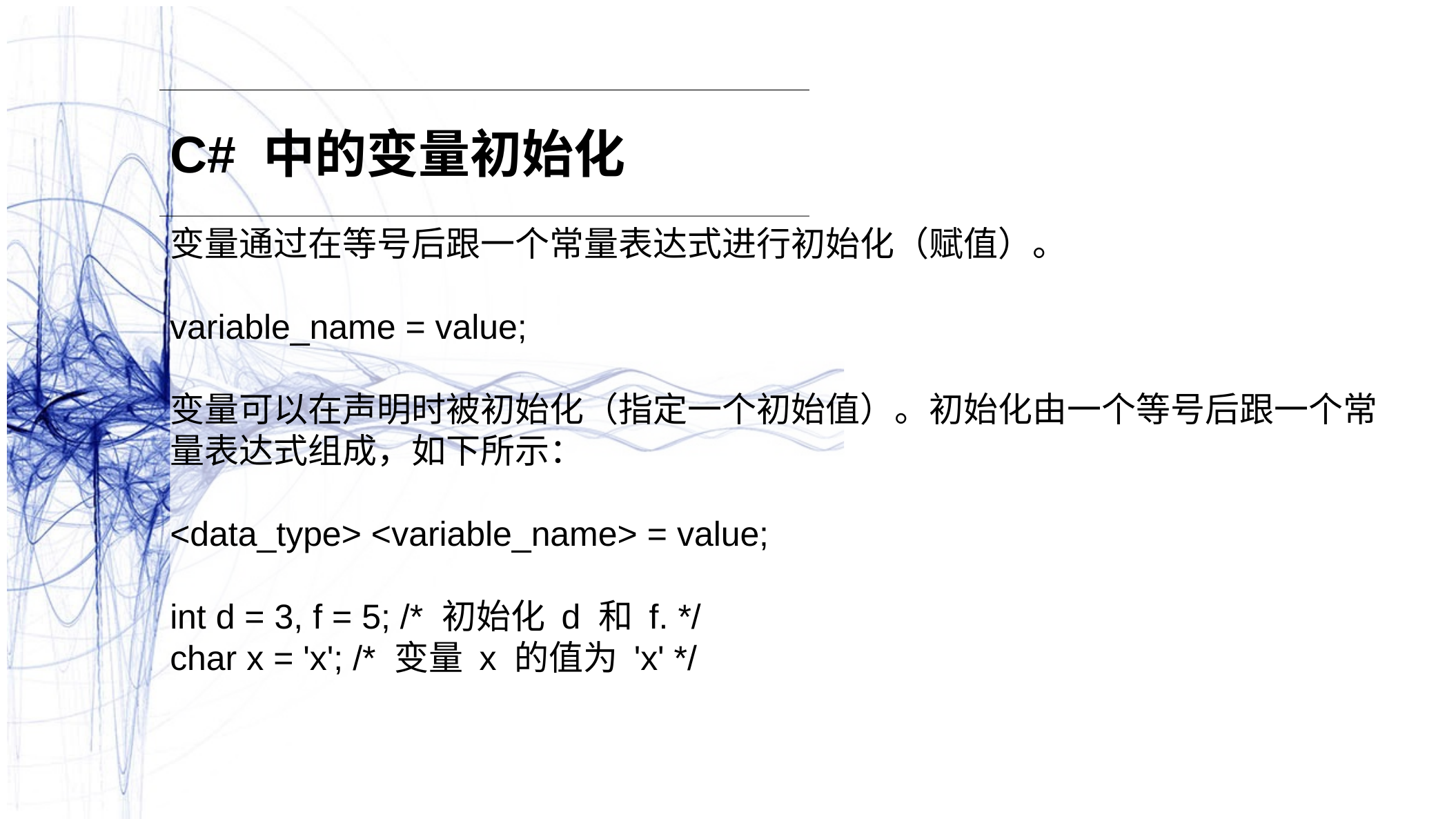

C# 中的变量初始化

变量通过在等号后跟一个常量表达式进行初始化（赋值）。

variable_name = value;

变量可以在声明时被初始化（指定一个初始值）。初始化由一个等号后跟一个常量表达式组成，如下所示：

<data_type> <variable_name> = value;

int d = 3, f = 5; /* 初始化 d 和 f. */
char x = 'x'; /* 变量 x 的值为 'x' */